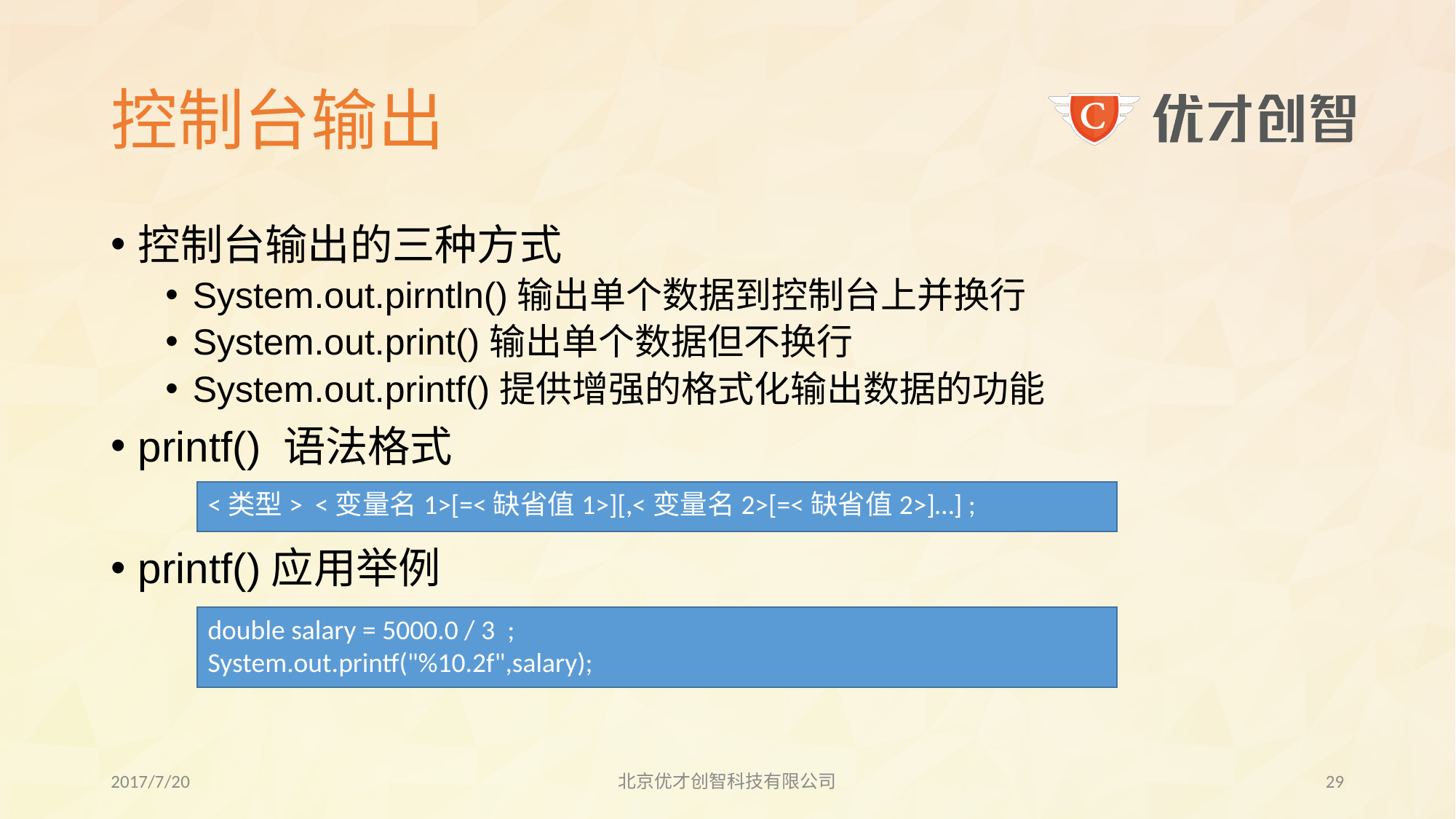

# 控制台输出
控制台输出的三种方式
System.out.pirntln()输出单个数据到控制台上并换行
System.out.print()输出单个数据但不换行
System.out.printf()提供增强的格式化输出数据的功能
printf() 语法格式

printf()应用举例
<类型>  <变量名1>[=<缺省值1>][,<变量名2>[=<缺省值2>]…] ;
double salary = 5000.0 / 3  ;
System.out.printf("%10.2f",salary);
2017/7/20
北京优才创智科技有限公司
29